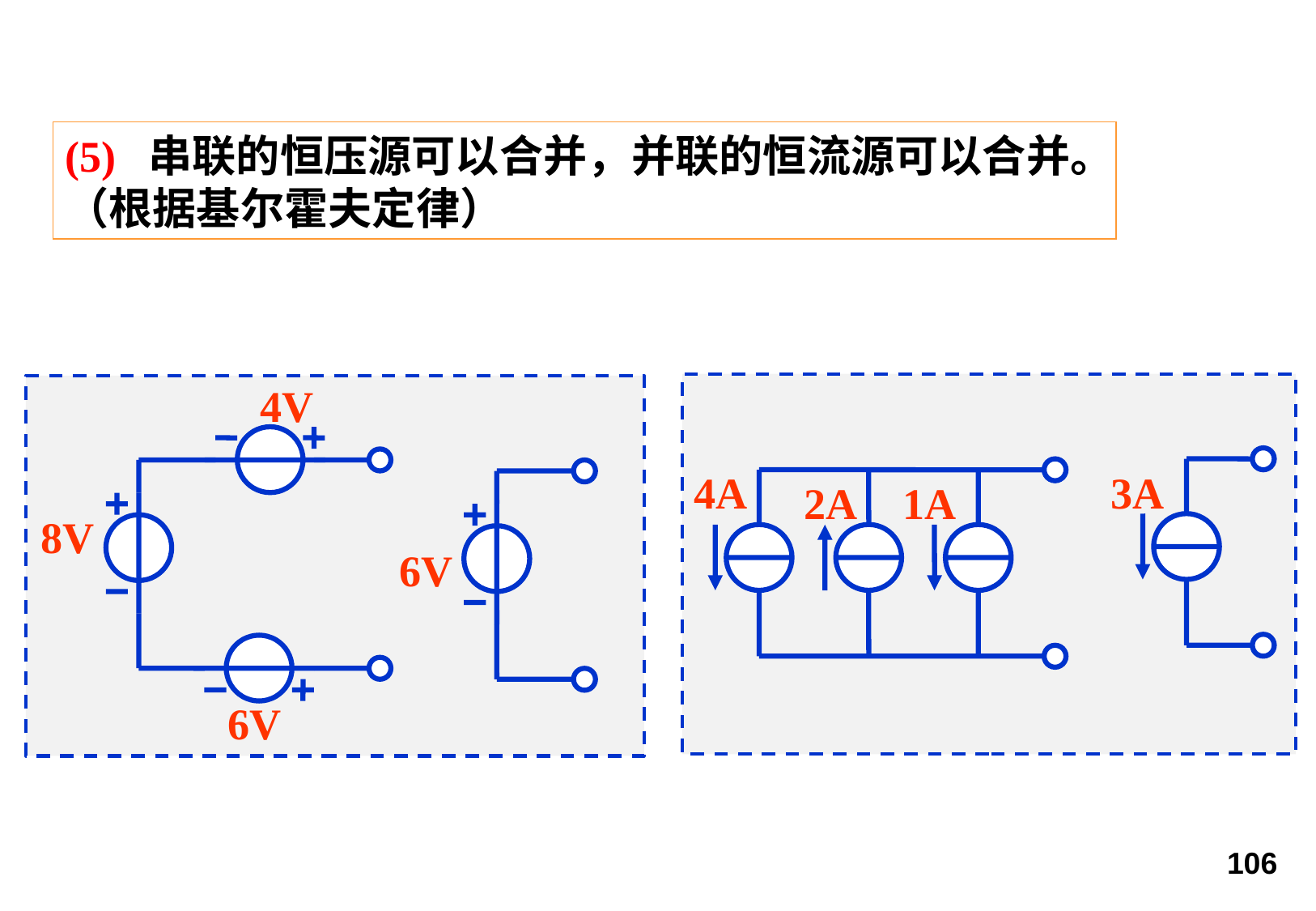

(5)  串联的恒压源可以合并，并联的恒流源可以合并。（根据基尔霍夫定律）
4V

8V

6V

6V

3A
4A

2A
1A